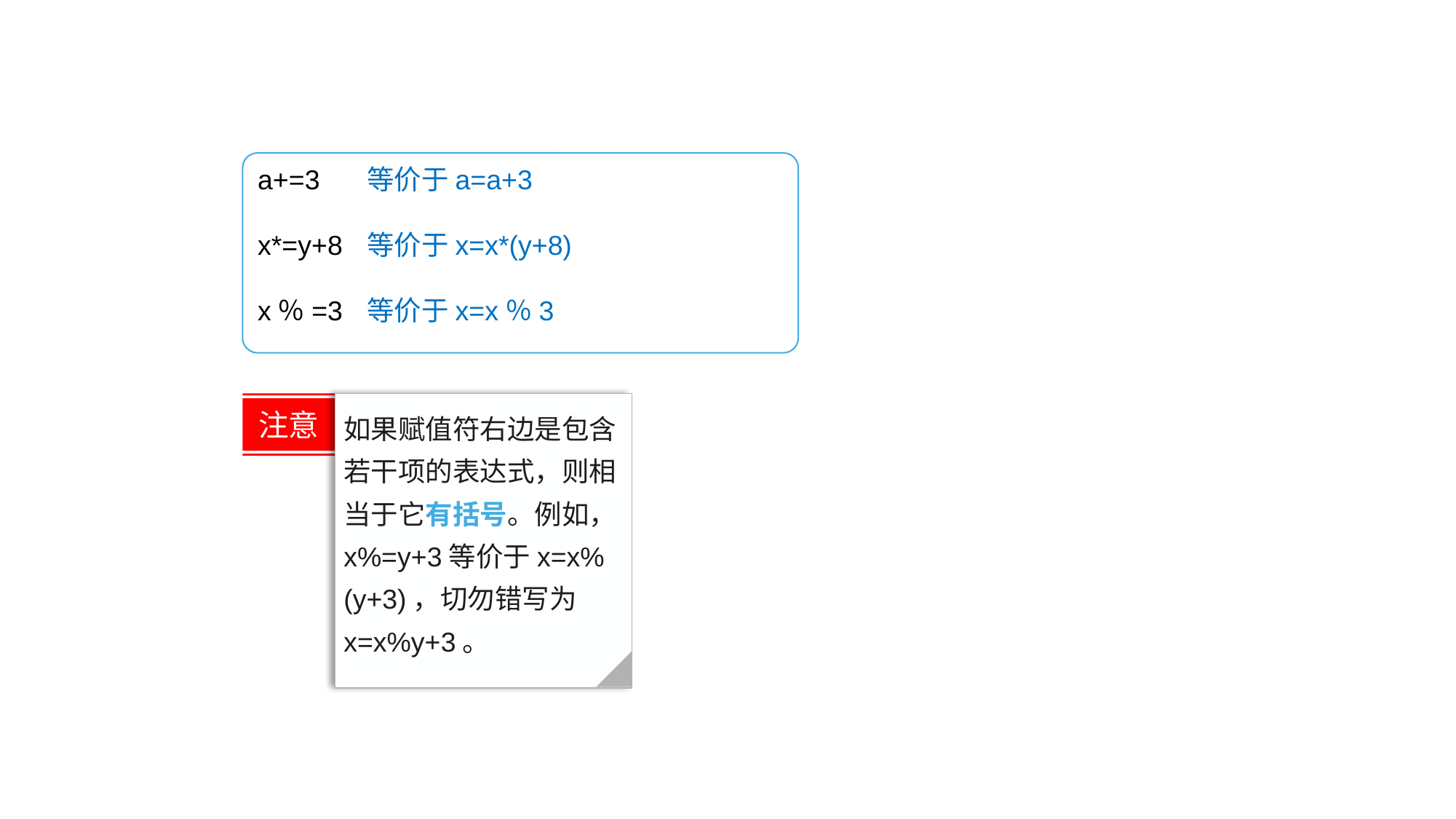

a+=3	等价于a=a+3

x*=y+8 	等价于x=x*(y+8)

x％=3	等价于x=x％3
注意
如果赋值符右边是包含若干项的表达式，则相当于它有括号。例如，
x%=y+3等价于x=x%(y+3)，切勿错写为x=x%y+3。